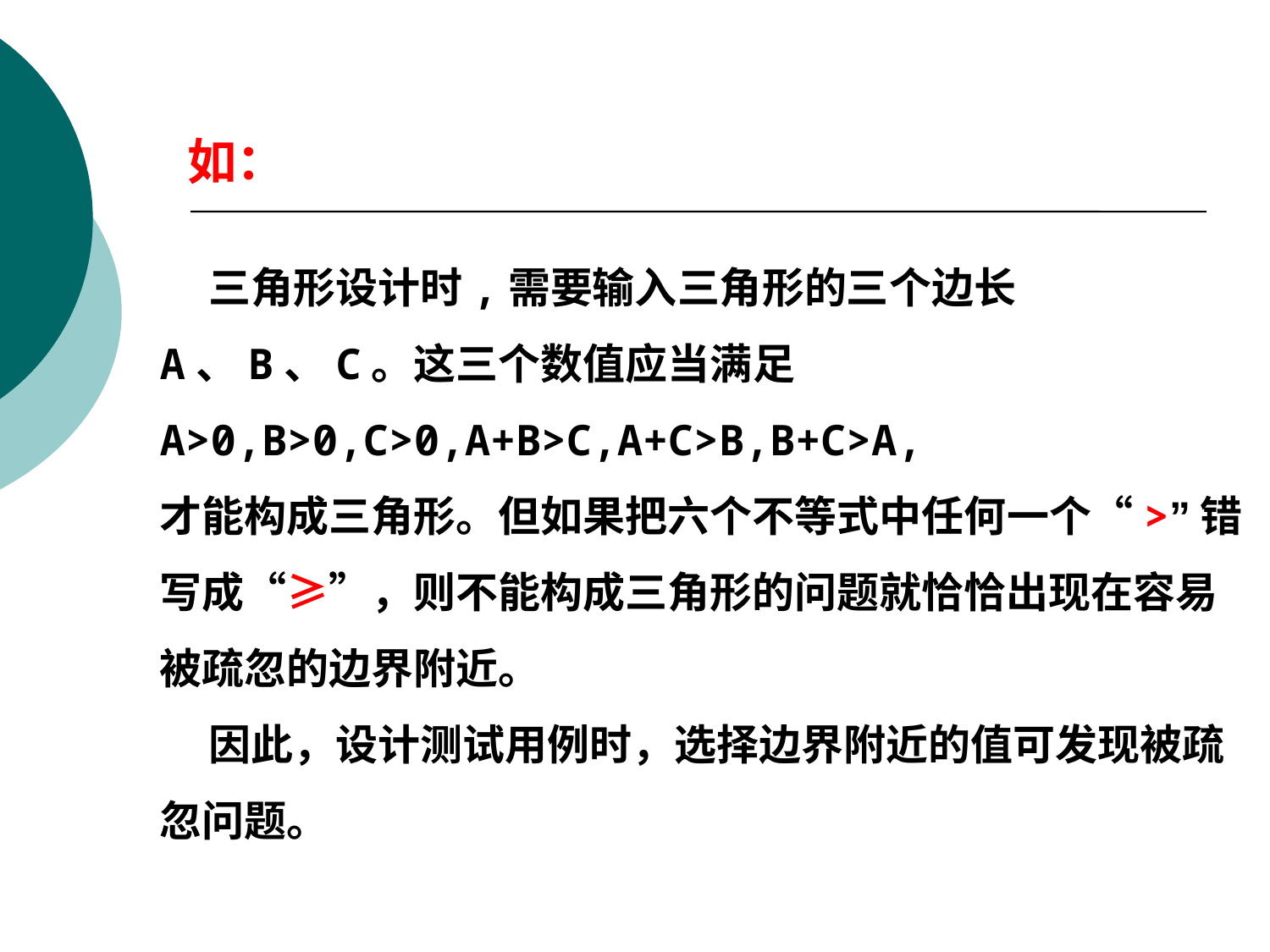

如：
    三角形设计时,需要输入三角形的三个边长A、B、C。这三个数值应当满足A>0,B>0,C>0,A+B>C,A+C>B,B+C>A,
才能构成三角形。但如果把六个不等式中任何一个“>”错写成“≥”，则不能构成三角形的问题就恰恰出现在容易被疏忽的边界附近。
    因此，设计测试用例时，选择边界附近的值可发现被疏忽问题。